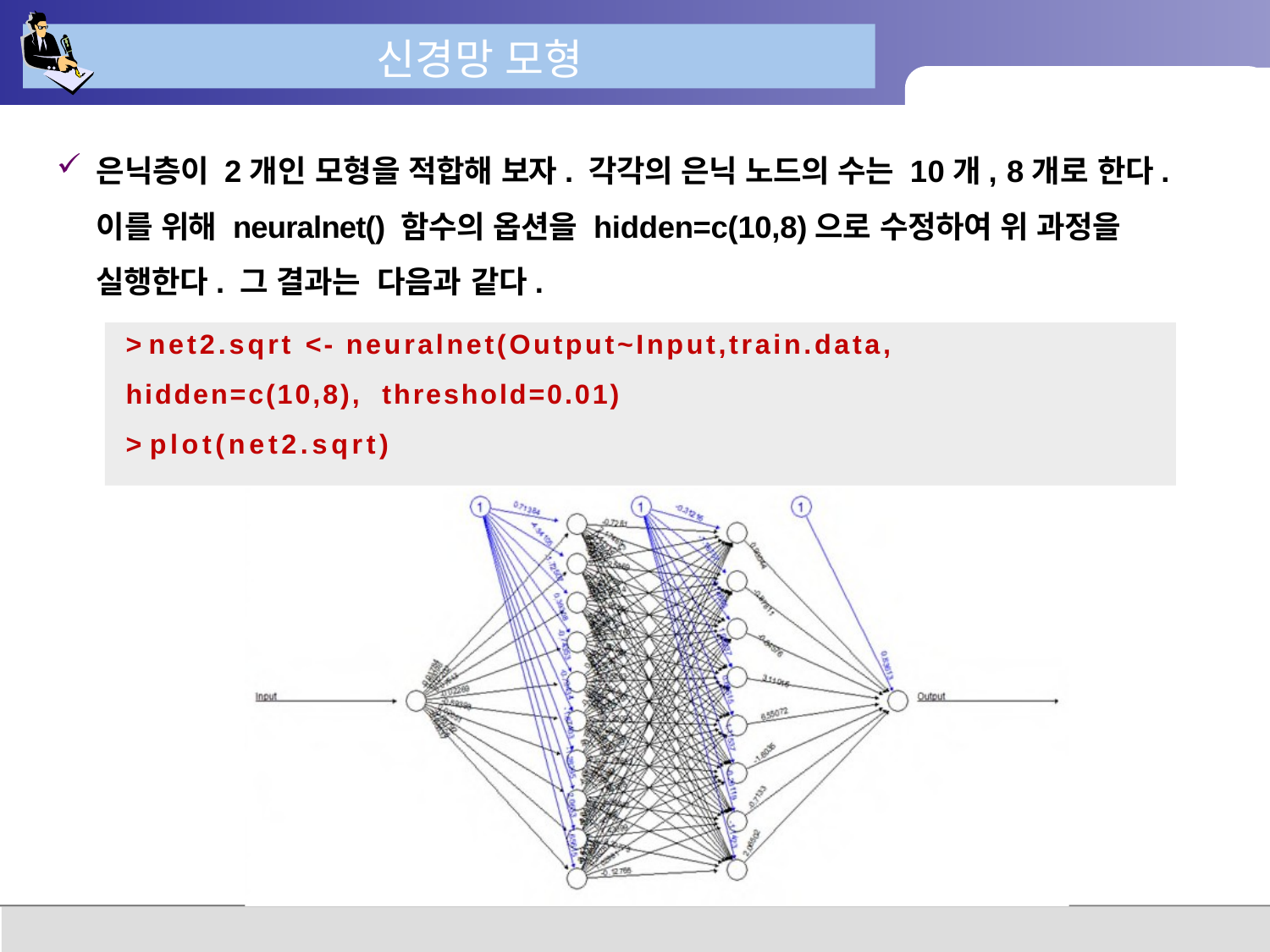

# 신경망 모형
은닉층이 2개인 모형을 적합해 보자. 각각의 은닉 노드의 수는 10개, 8개로 한다. 이를 위해 neuralnet() 함수의 옵션을 hidden=c(10,8)으로 수정하여 위 과정을 실행한다. 그 결과는  다음과 같다.
> net2.sqrt <- neuralnet(Output~Input,train.data, hidden=c(10,8),  threshold=0.01)
> plot(net2.sqrt)